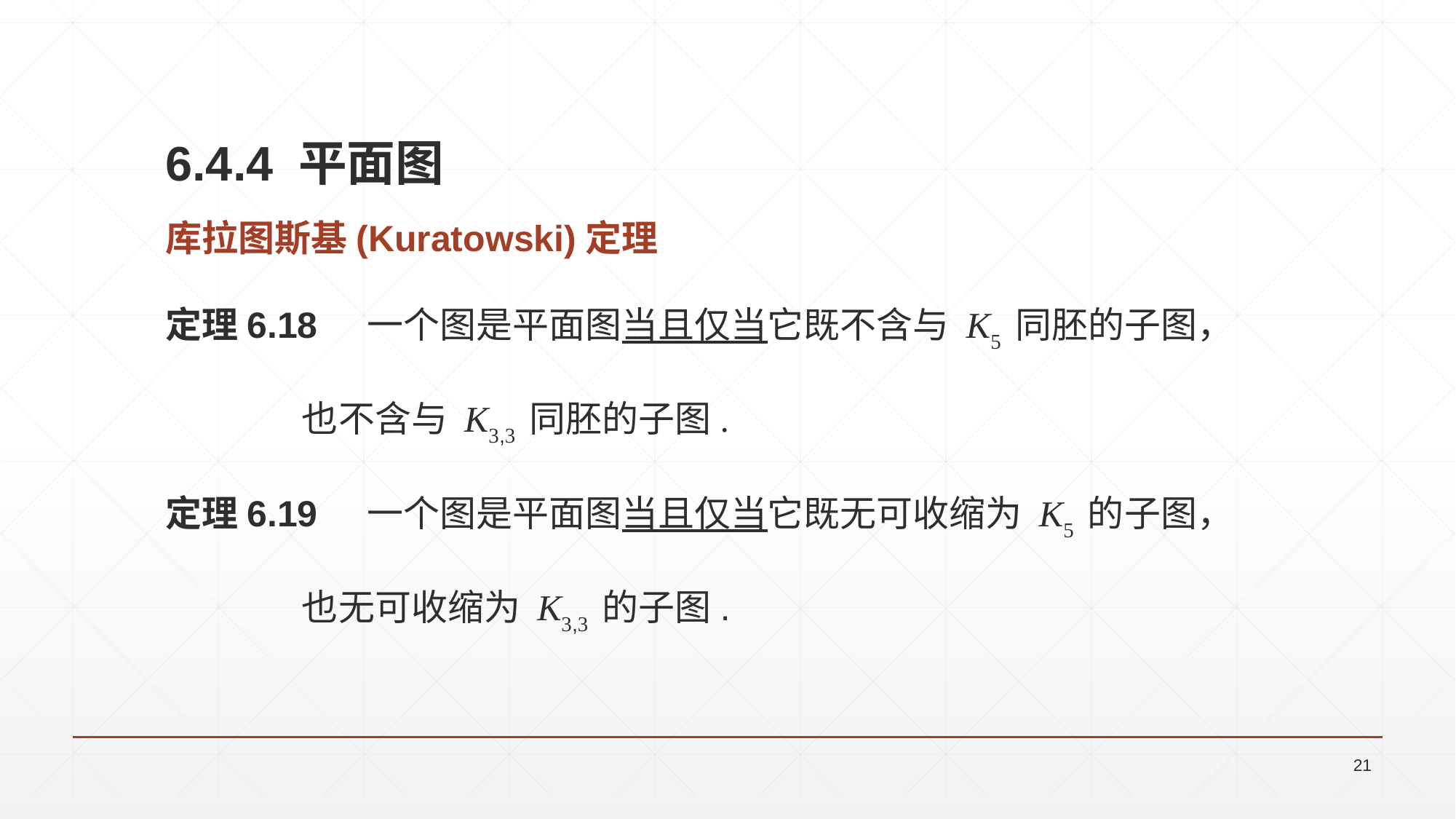

6.4.4 平面图
库拉图斯基(Kuratowski)定理
定理6.18    一个图是平面图当且仅当它既不含与 K5 同胚的子图，
		也不含与 K3,3 同胚的子图.
定理6.19    一个图是平面图当且仅当它既无可收缩为 K5 的子图，
		也无可收缩为 K3,3 的子图.
21